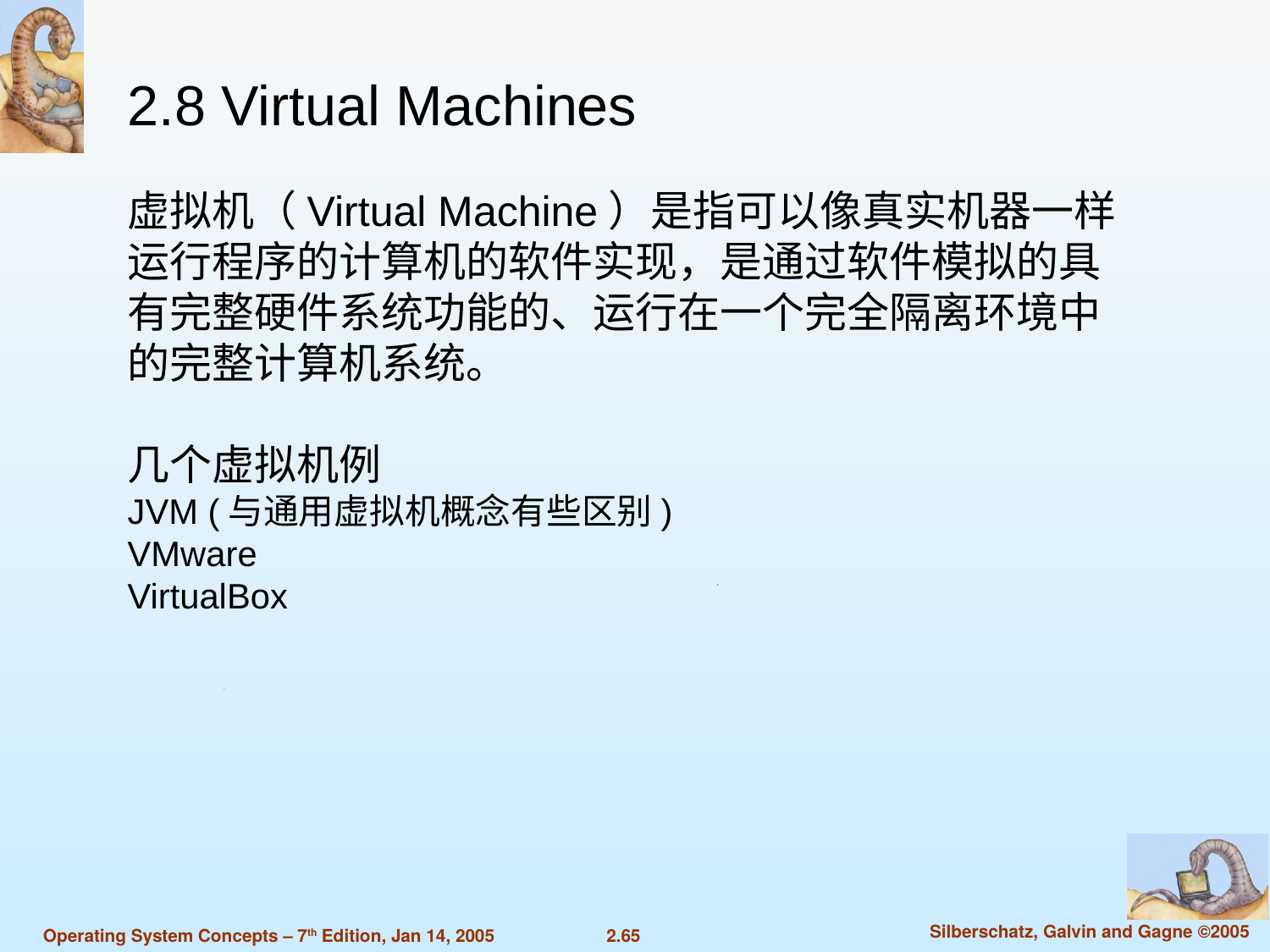

虚拟机（Virtual Machine）是指可以像真实机器一样运行程序的计算机的软件实现，是通过软件模拟的具有完整硬件系统功能的、运行在一个完全隔离环境中的完整计算机系统。

几个虚拟机例
JVM (与通用虚拟机概念有些区别)
VMware
VirtualBox

2.8 Virtual Machines